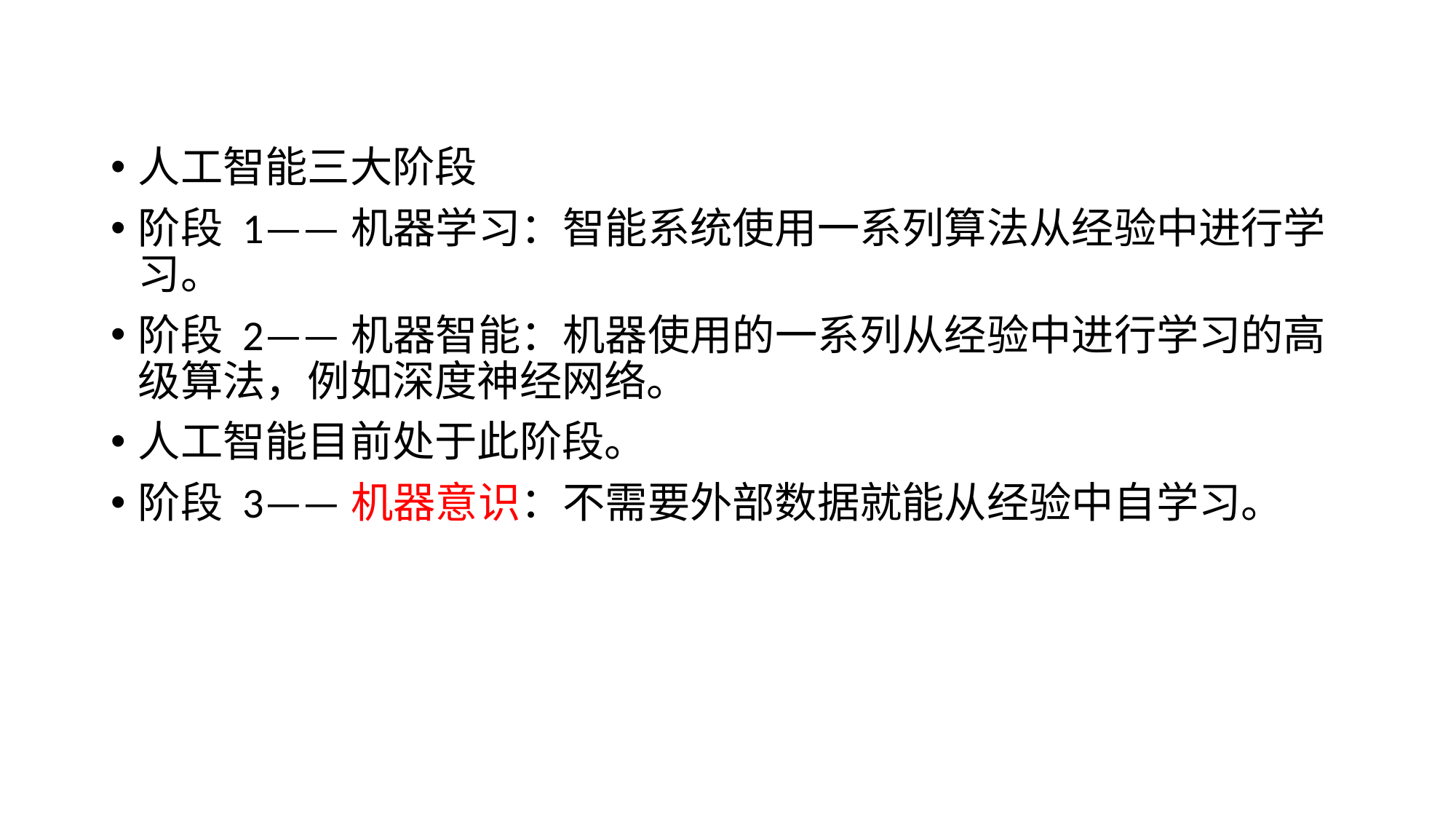

人工智能三大阶段
阶段 1——机器学习：智能系统使用一系列算法从经验中进行学习。
阶段 2——机器智能：机器使用的一系列从经验中进行学习的高级算法，例如深度神经网络。
人工智能目前处于此阶段。
阶段 3——机器意识：不需要外部数据就能从经验中自学习。